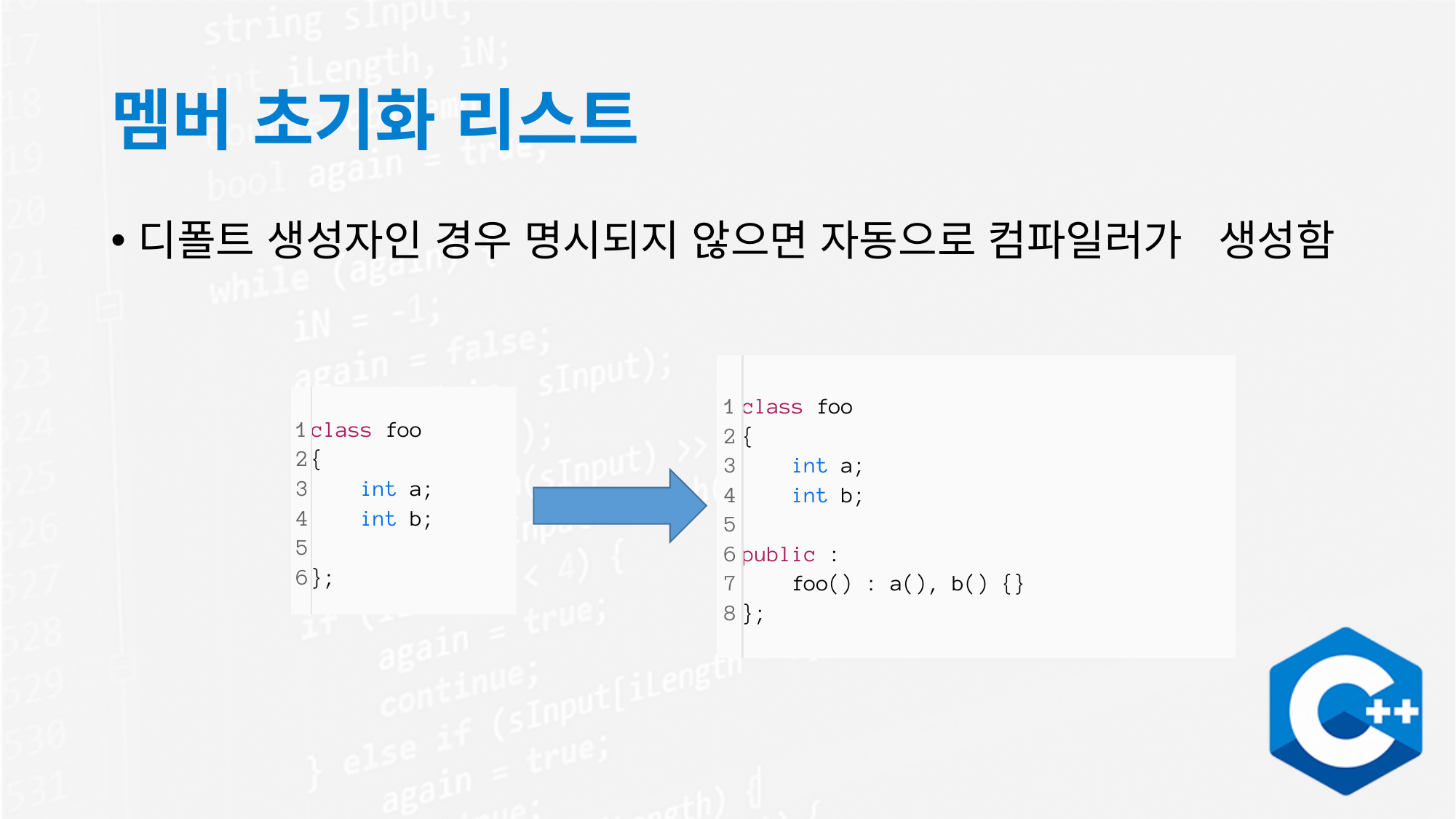

# 멤버 초기화 리스트
디폴트 생성자인 경우 명시되지 않으면 자동으로 컴파일러가   생성함
| 1 2 3 4 5 6 7 8 | class foo {     int a;     int b;   public :     foo() : a(), b() {} }; |
| --- | --- |
| 1 2 3 4 5 6 | class foo {     int a;     int b;   }; |
| --- | --- |